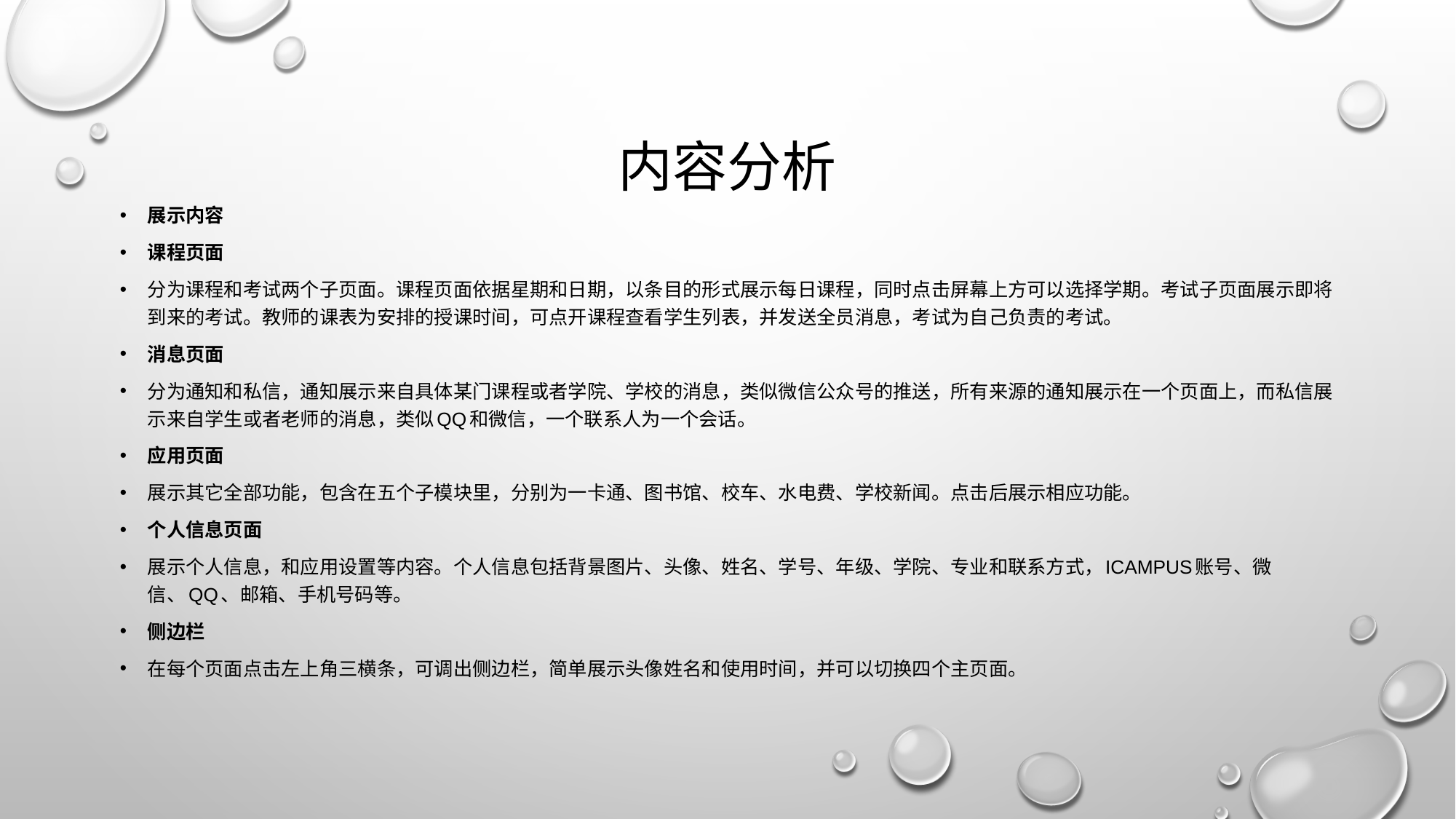

# 内容分析
展示内容
课程页面
分为课程和考试两个子页面。课程页面依据星期和日期，以条目的形式展示每日课程，同时点击屏幕上方可以选择学期。考试子页面展示即将到来的考试。教师的课表为安排的授课时间，可点开课程查看学生列表，并发送全员消息，考试为自己负责的考试。
消息页面
分为通知和私信，通知展示来自具体某门课程或者学院、学校的消息，类似微信公众号的推送，所有来源的通知展示在一个页面上，而私信展示来自学生或者老师的消息，类似QQ和微信，一个联系人为一个会话。
应用页面
展示其它全部功能，包含在五个子模块里，分别为一卡通、图书馆、校车、水电费、学校新闻。点击后展示相应功能。
个人信息页面
展示个人信息，和应用设置等内容。个人信息包括背景图片、头像、姓名、学号、年级、学院、专业和联系方式，iCampus账号、微信、QQ、邮箱、手机号码等。
侧边栏
在每个页面点击左上角三横条，可调出侧边栏，简单展示头像姓名和使用时间，并可以切换四个主页面。